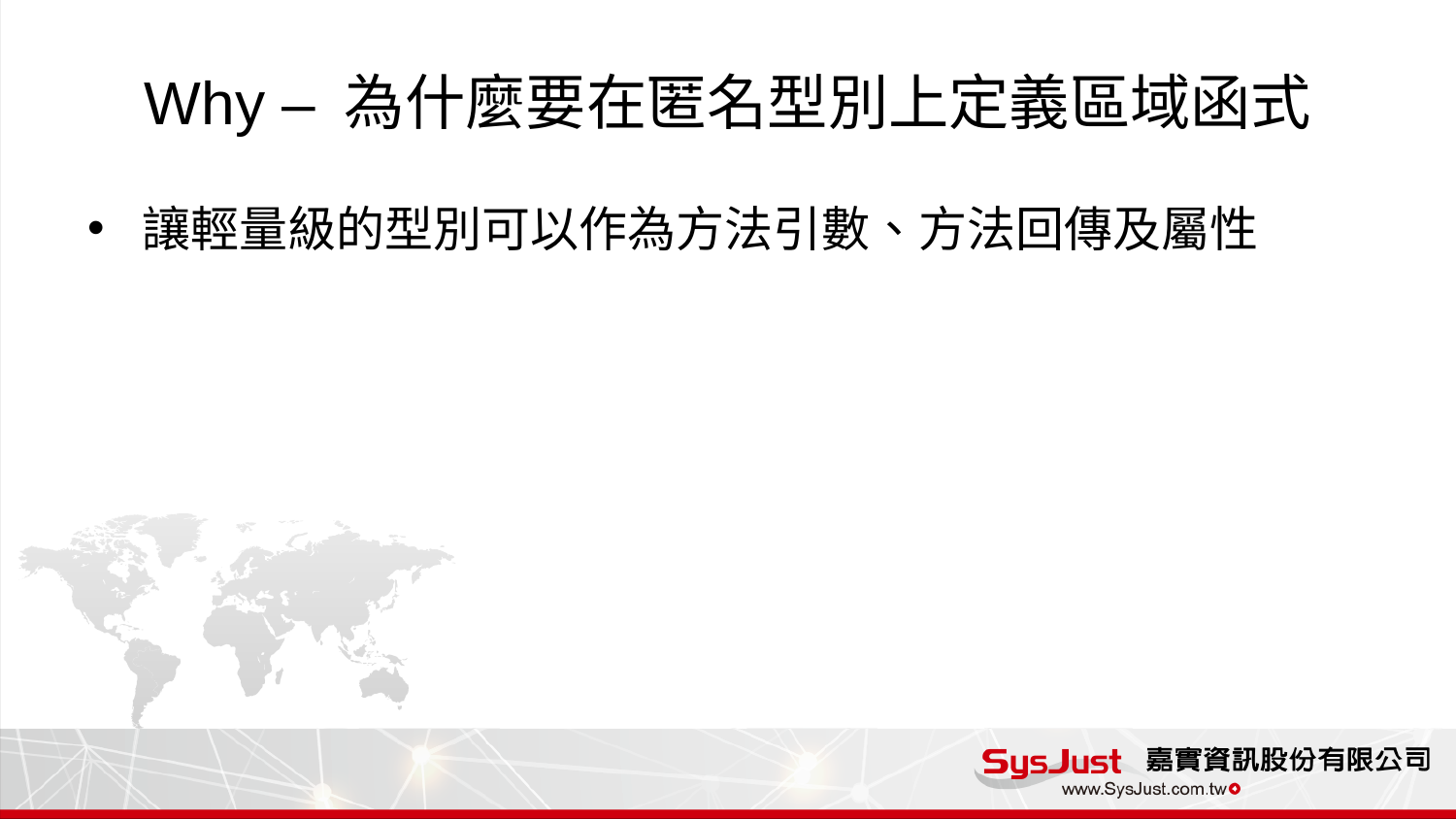

# Why – 為什麼要在匿名型別上定義區域函式
讓輕量級的型別可以作為方法引數、方法回傳及屬性